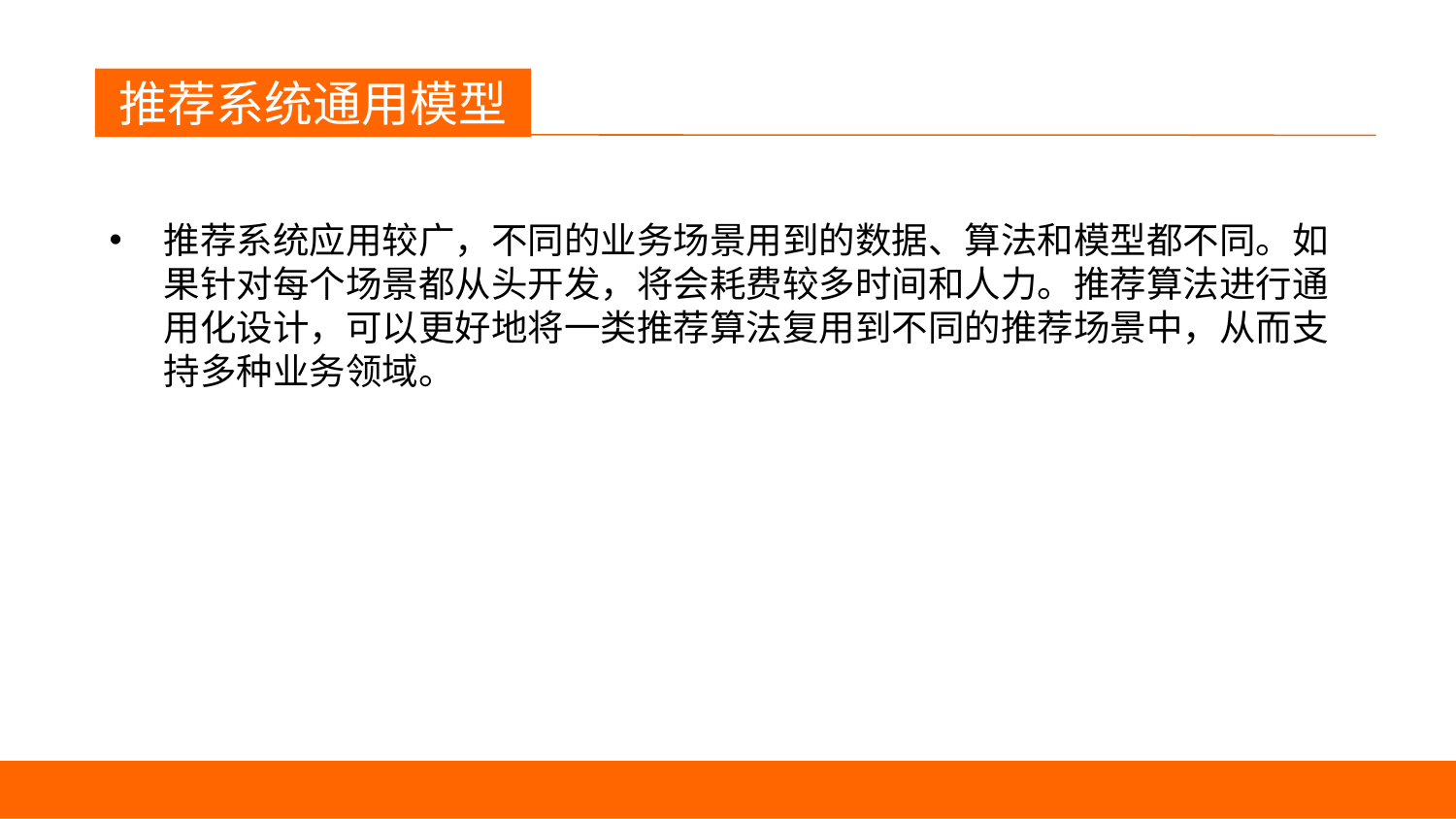

议程
推荐系统通用模型

推荐系统应用较广，不同的业务场景用到的数据、算法和模型都不同。如果针对每个场景都从头开发，将会耗费较多时间和人力。推荐算法进行通用化设计，可以更好地将一类推荐算法复用到不同的推荐场景中，从而支持多种业务领域。